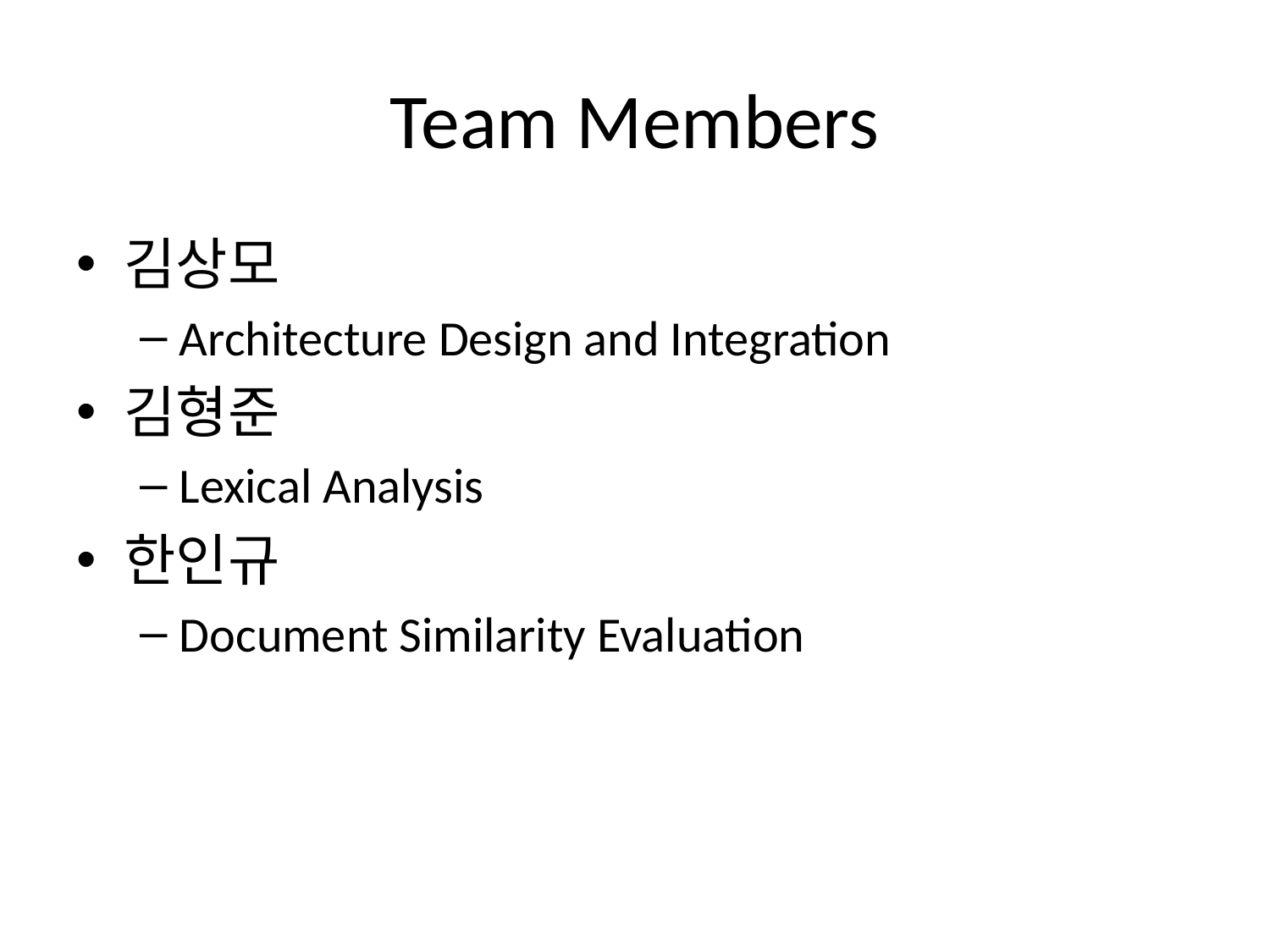

# Team Members
김상모
Architecture Design and Integration
김형준
Lexical Analysis
한인규
Document Similarity Evaluation